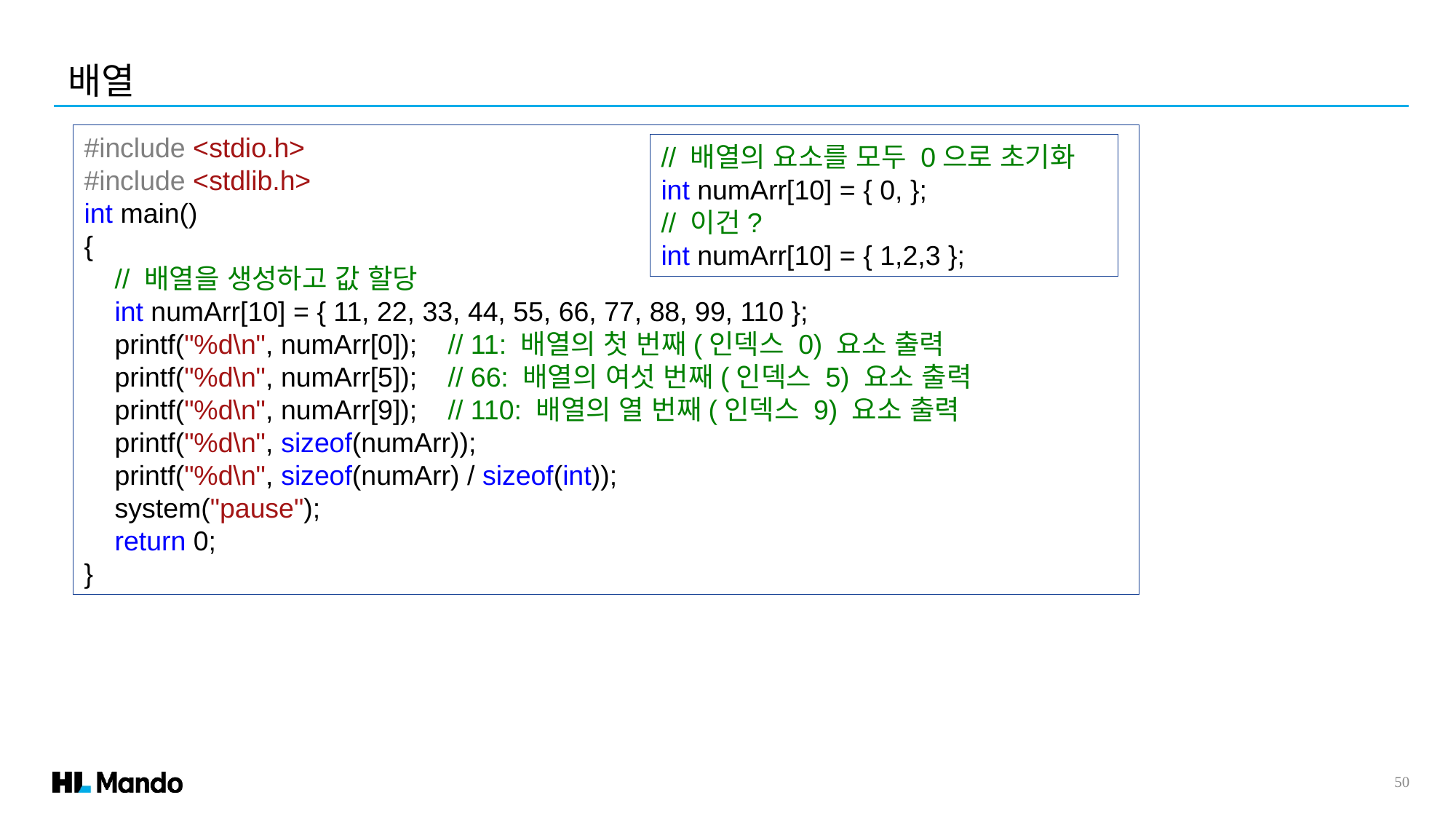

배열
#include <stdio.h>
#include <stdlib.h>
int main()
{
    // 배열을 생성하고 값 할당
    int numArr[10] = { 11, 22, 33, 44, 55, 66, 77, 88, 99, 110 };
    printf("%d\n", numArr[0]);    // 11: 배열의 첫 번째(인덱스 0) 요소 출력
    printf("%d\n", numArr[5]);    // 66: 배열의 여섯 번째(인덱스 5) 요소 출력
    printf("%d\n", numArr[9]);    // 110: 배열의 열 번째(인덱스 9) 요소 출력
    printf("%d\n", sizeof(numArr));
    printf("%d\n", sizeof(numArr) / sizeof(int));
    system("pause");
    return 0;
}
// 배열의 요소를 모두 0으로 초기화
int numArr[10] = { 0, };
// 이건?
int numArr[10] = { 1,2,3 };
50